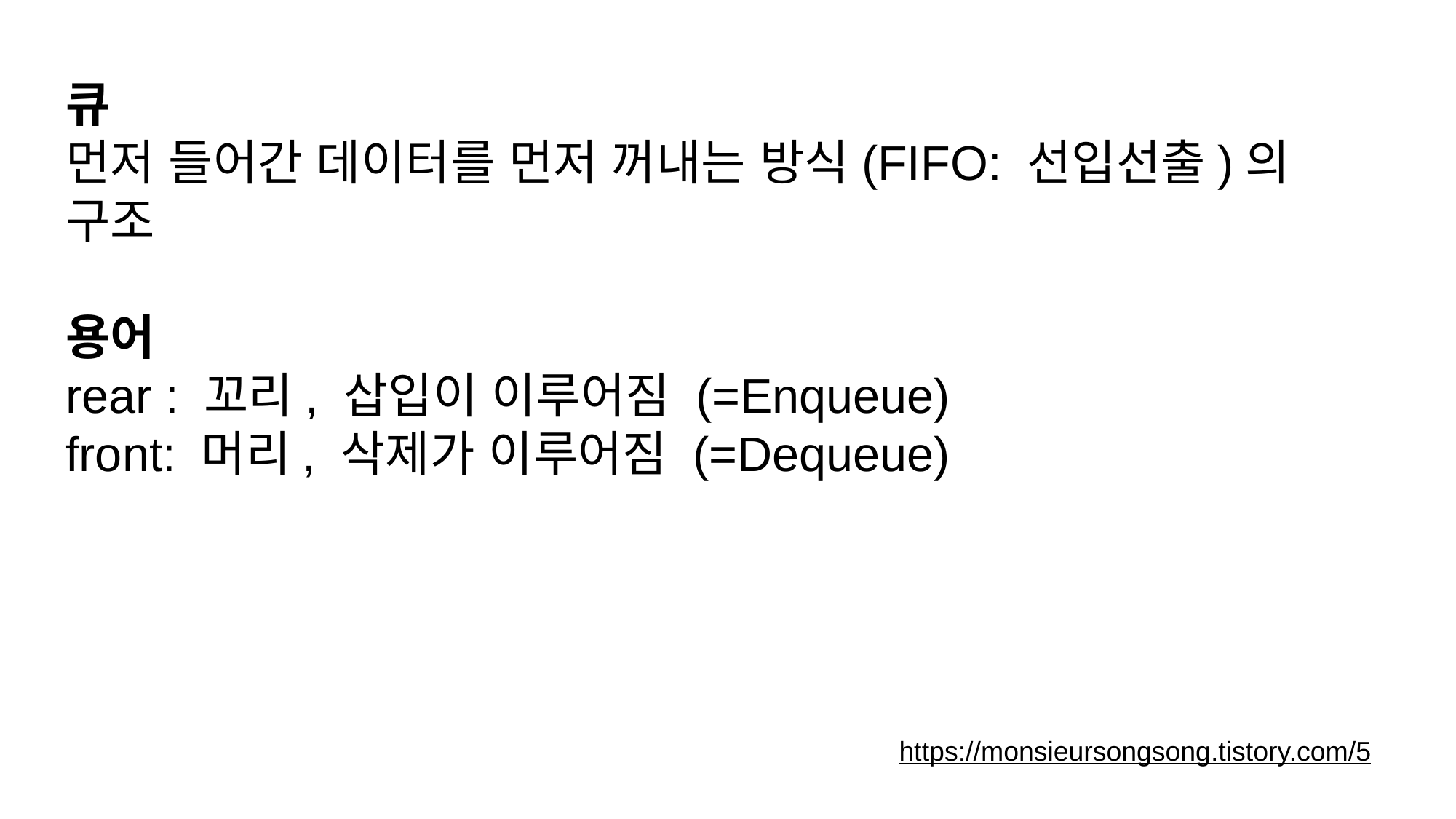

큐
먼저 들어간 데이터를 먼저 꺼내는 방식(FIFO: 선입선출)의 구조

용어
rear : 꼬리, 삽입이 이루어짐 (=Enqueue)
front: 머리, 삭제가 이루어짐 (=Dequeue)

https://monsieursongsong.tistory.com/5